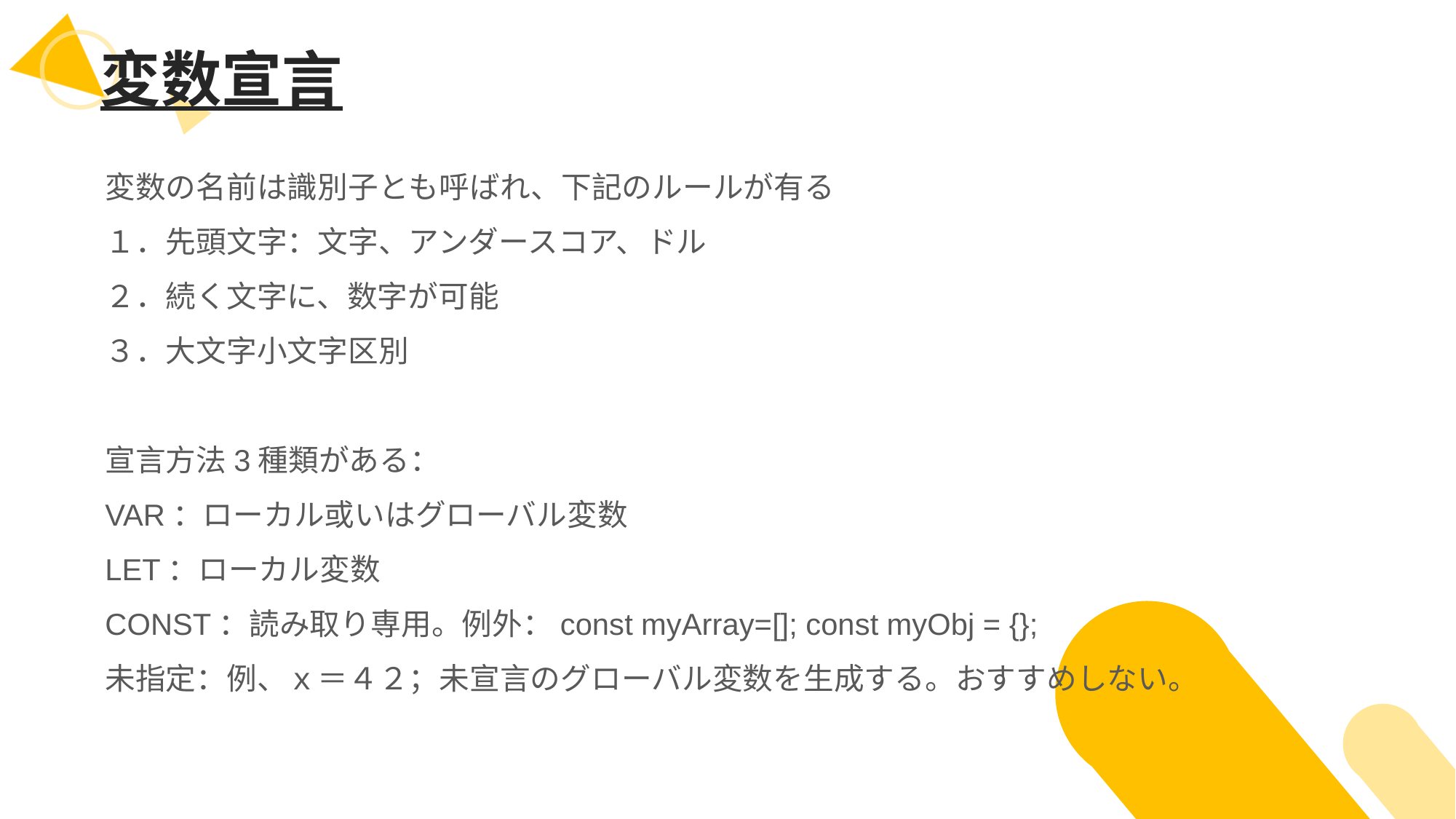

変数宣言
変数の名前は識別子とも呼ばれ、下記のルールが有る
１．先頭文字：文字、アンダースコア、ドル
２．続く文字に、数字が可能
３．大文字小文字区別

宣言方法3種類がある：
VAR：ローカル或いはグローバル変数
LET：ローカル変数
CONST：読み取り専用。例外：const myArray=[]; const myObj = {};
未指定：例、ｘ＝４２；未宣言のグローバル変数を生成する。おすすめしない。